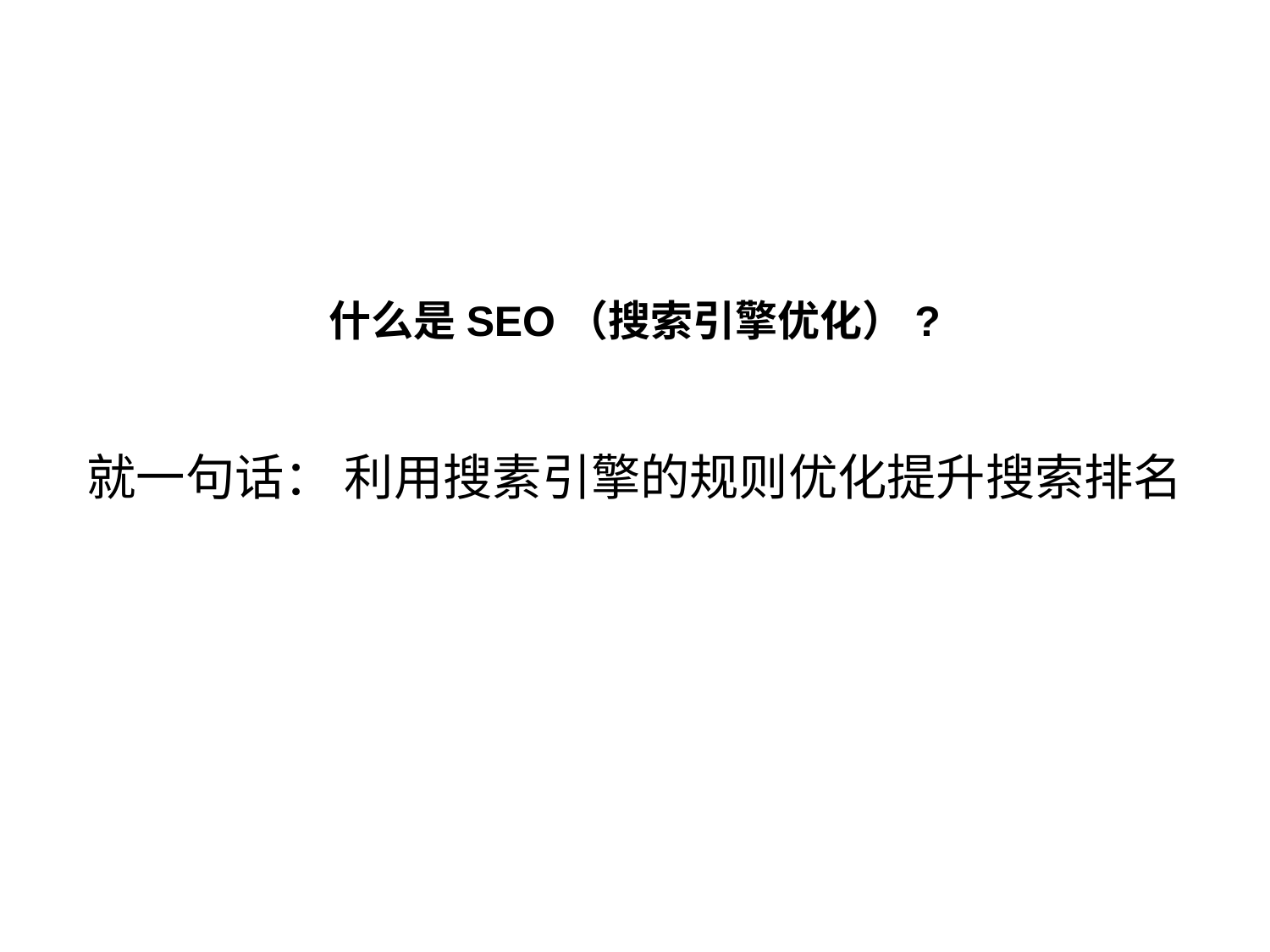

点击添加文本
什么是SEO（搜索引擎优化）?

就一句话： 利用搜素引擎的规则优化提升搜索排名

点击添加文本
点击添加文本
点击添加文本